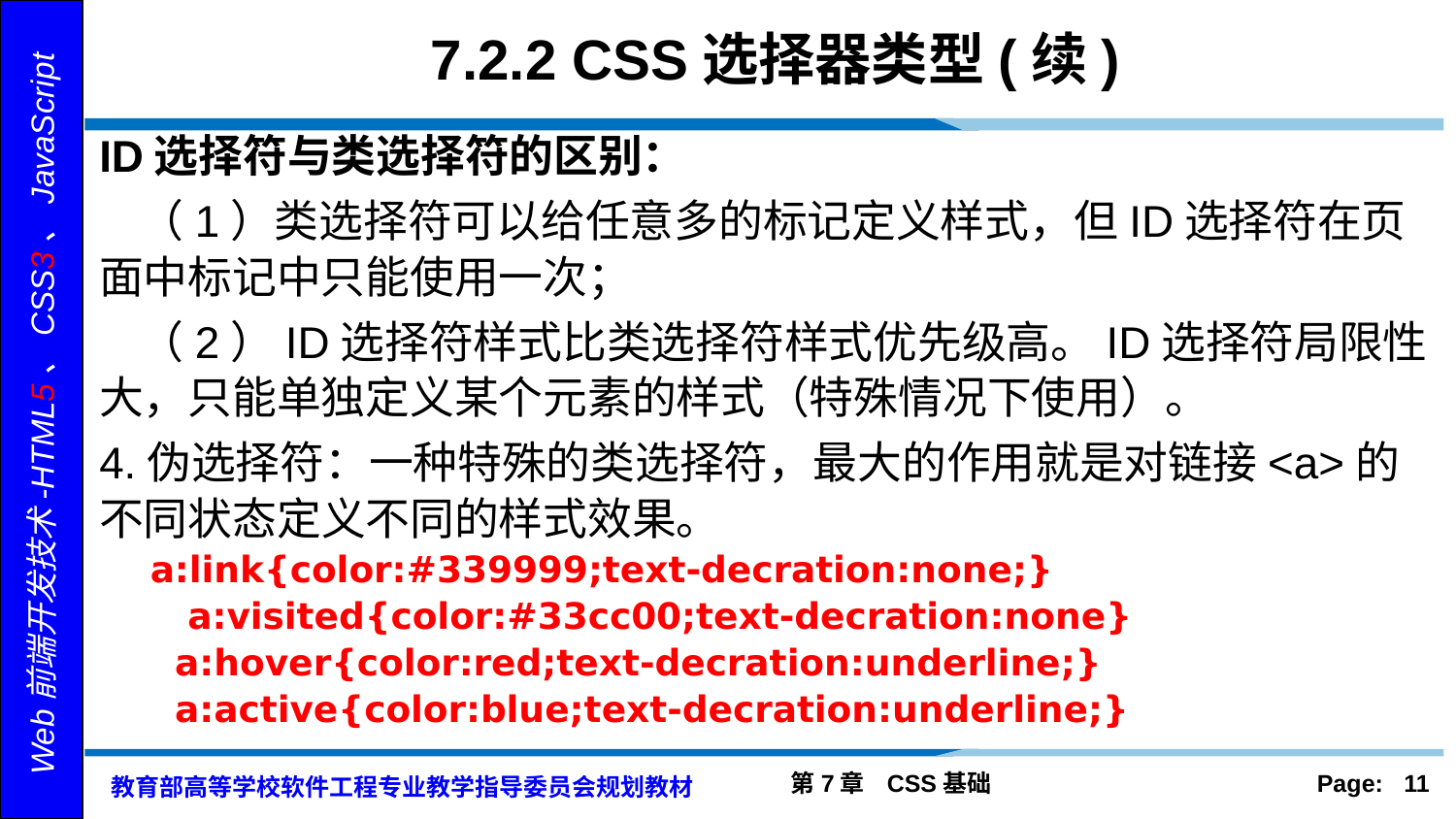

# 7.2.2 CSS选择器类型(续)
ID选择符与类选择符的区别：
   （1）类选择符可以给任意多的标记定义样式，但ID选择符在页面中标记中只能使用一次；
   （2）ID选择符样式比类选择符样式优先级高。ID选择符局限性大，只能单独定义某个元素的样式（特殊情况下使用）。
4.伪选择符：一种特殊的类选择符，最大的作用就是对链接<a>的不同状态定义不同的样式效果。
     a:link{color:#339999;text-decration:none;}
       a:visited{color:#33cc00;text-decration:none}
      a:hover{color:red;text-decration:underline;}
      a:active{color:blue;text-decration:underline;}